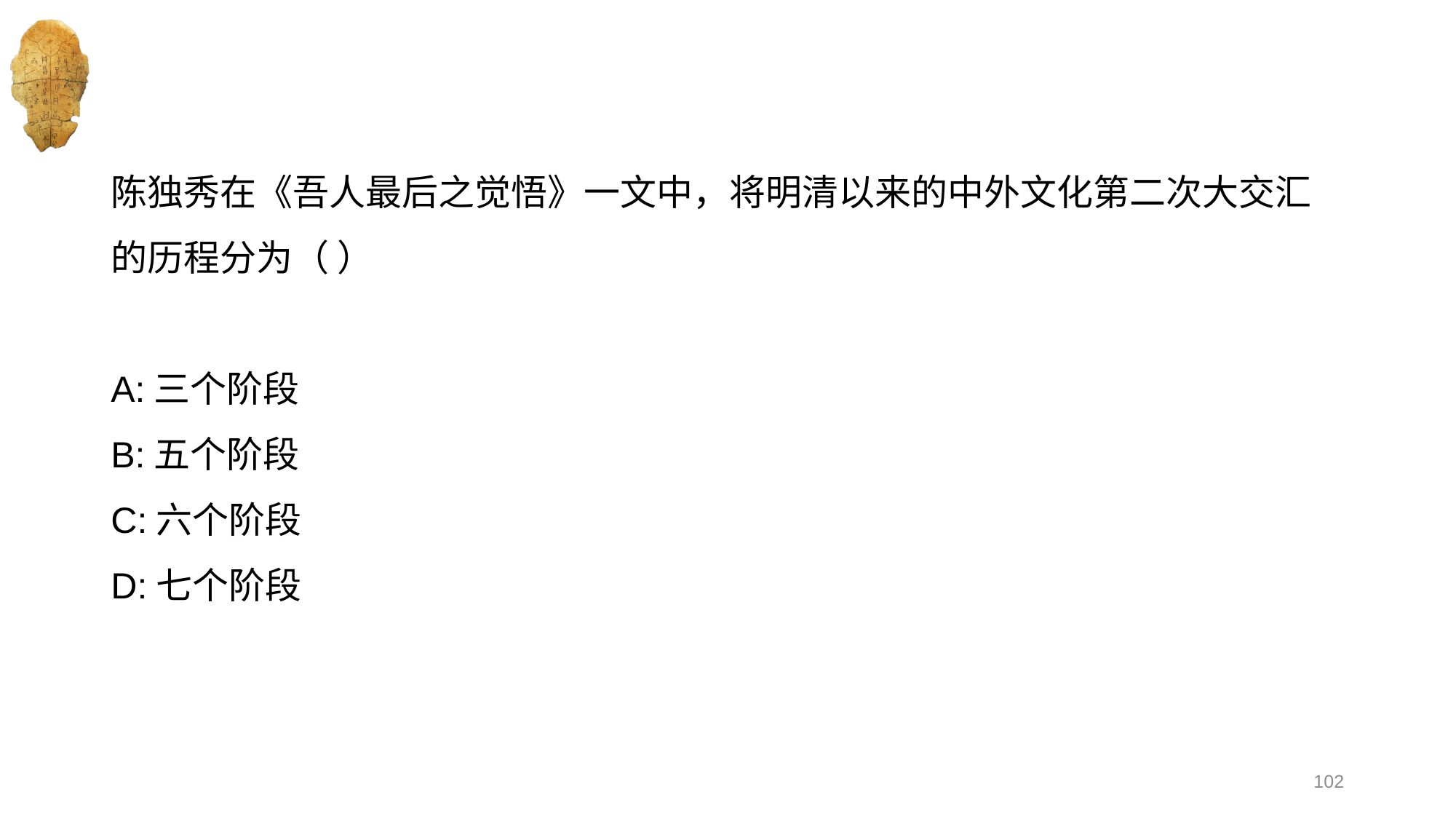

#
陈独秀在《吾人最后之觉悟》一文中，将明清以来的中外文化第二次大交汇的历程分为（ ）

A:三个阶段
B:五个阶段
C:六个阶段
D:七个阶段

102